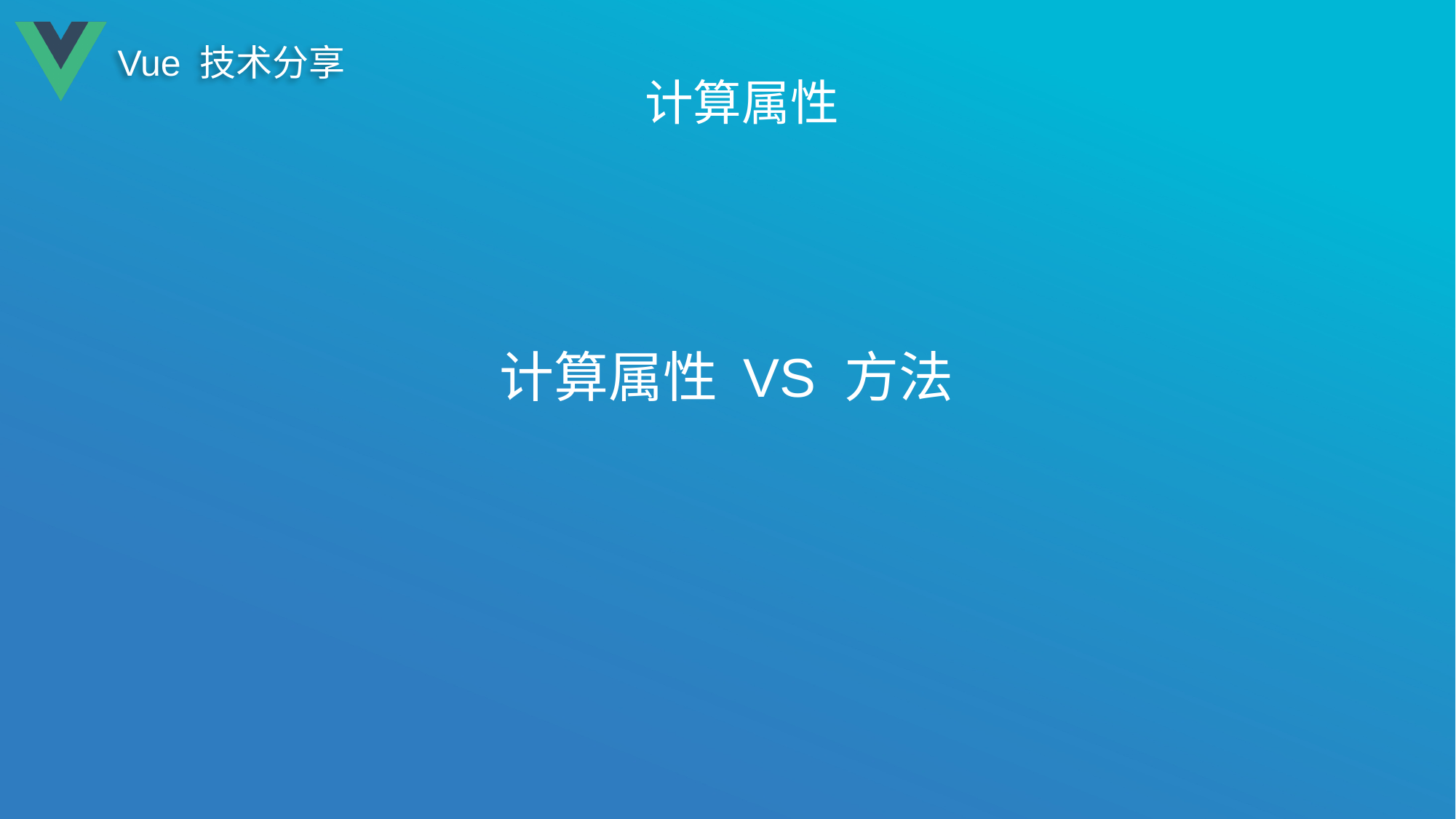

# 计算属性
计算属性 VS 方法
2018-03-20 10